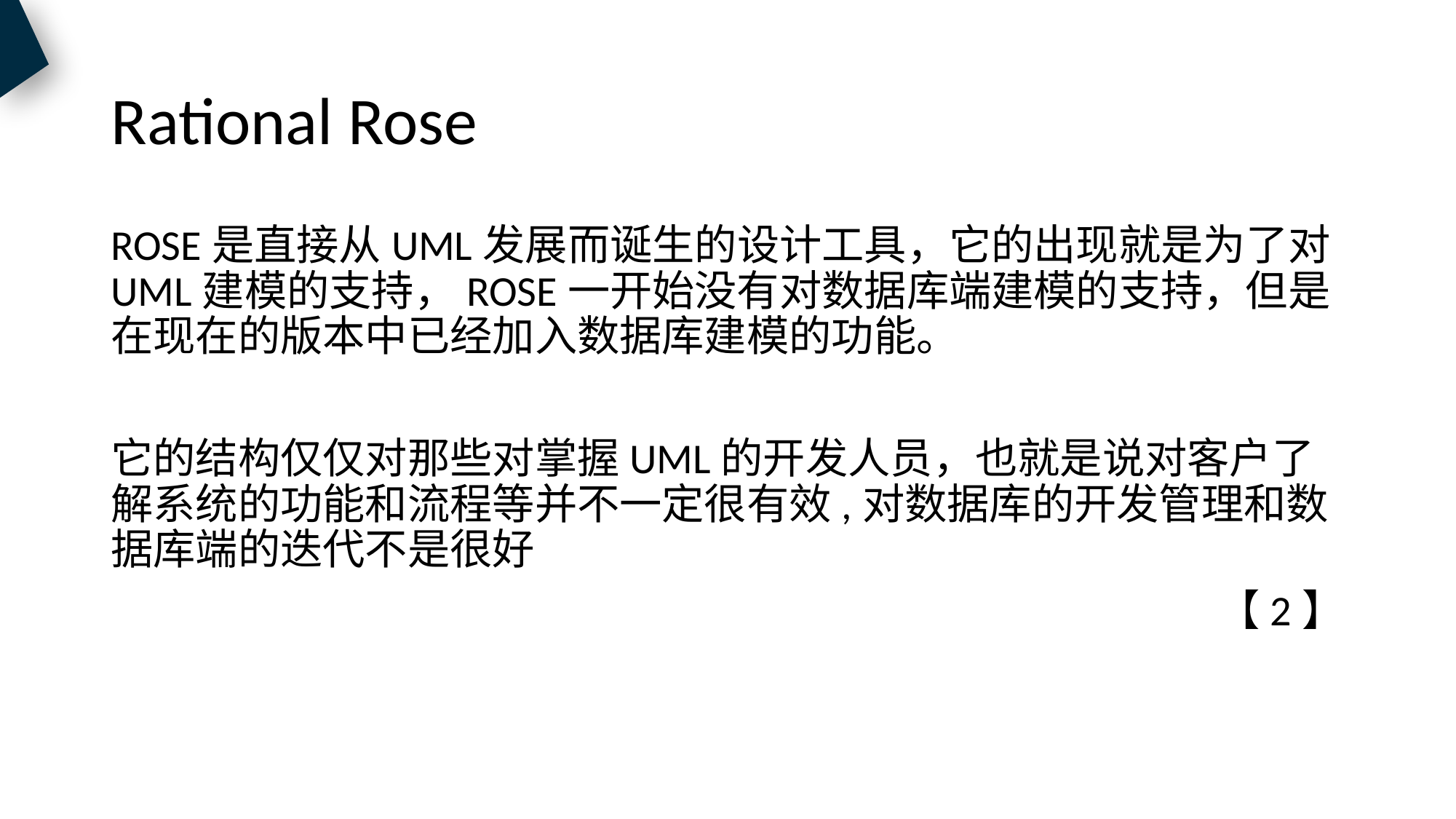

# Rational Rose
ROSE是直接从UML发展而诞生的设计工具，它的出现就是为了对UML建模的支持，ROSE一开始没有对数据库端建模的支持，但是在现在的版本中已经加入数据库建模的功能。

它的结构仅仅对那些对掌握UML的开发人员，也就是说对客户了解系统的功能和流程等并不一定很有效,对数据库的开发管理和数据库端的迭代不是很好
【2】